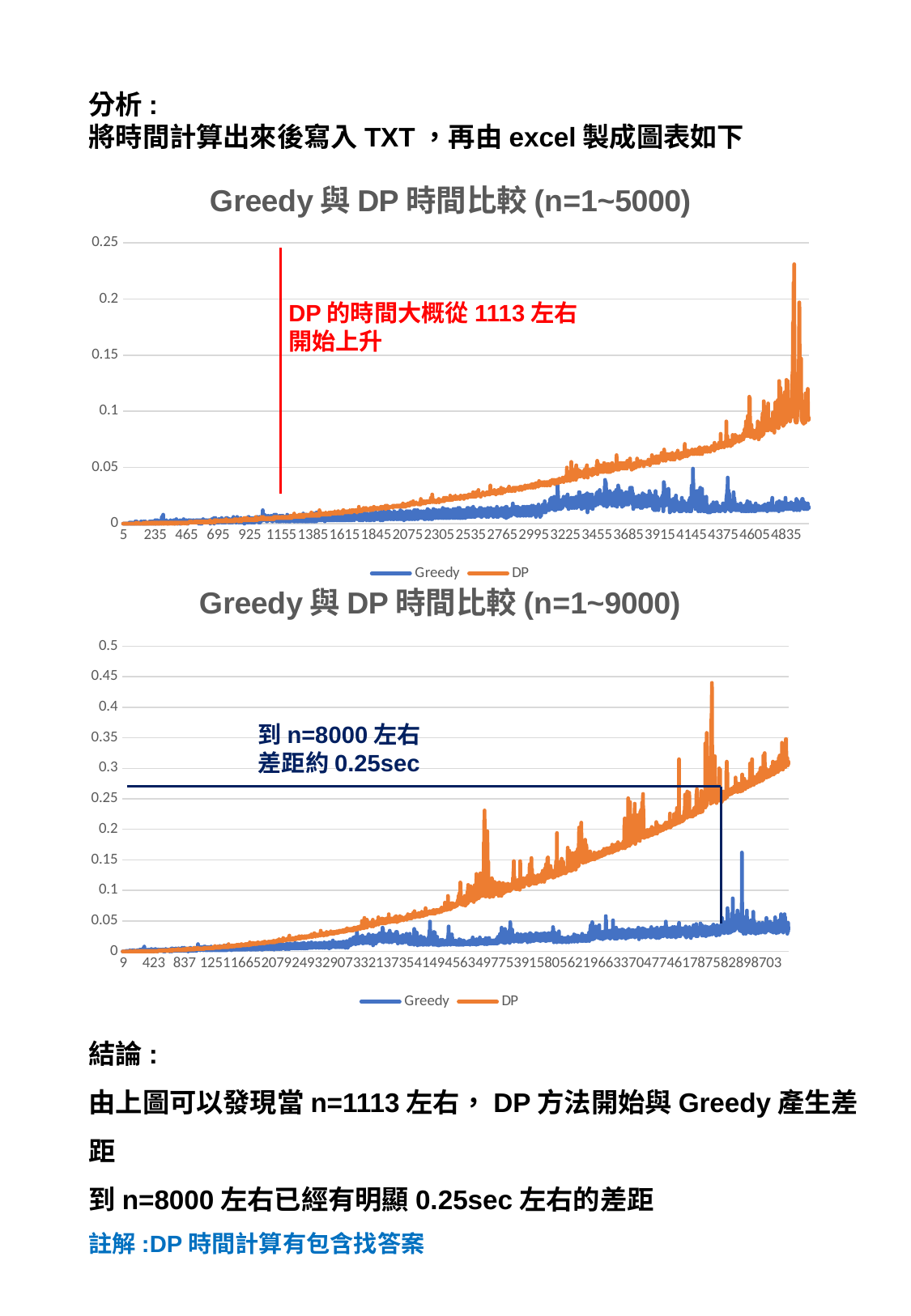

分析:
將時間計算出來後寫入TXT，再由excel製成圖表如下

### Chart: Greedy與DP時間比較(n=1~5000)

| Category | Greedy | DP |
|---|---|---|
DP的時間大概從1113左右
開始上升

### Chart: Greedy與DP時間比較(n=1~9000)

| Category | Greedy | DP |
|---|---|---|
到n=8000左右
差距約0.25sec
結論:
由上圖可以發現當n=1113左右，DP方法開始與Greedy產生差距
到n=8000左右已經有明顯0.25sec左右的差距
註解:DP時間計算有包含找答案